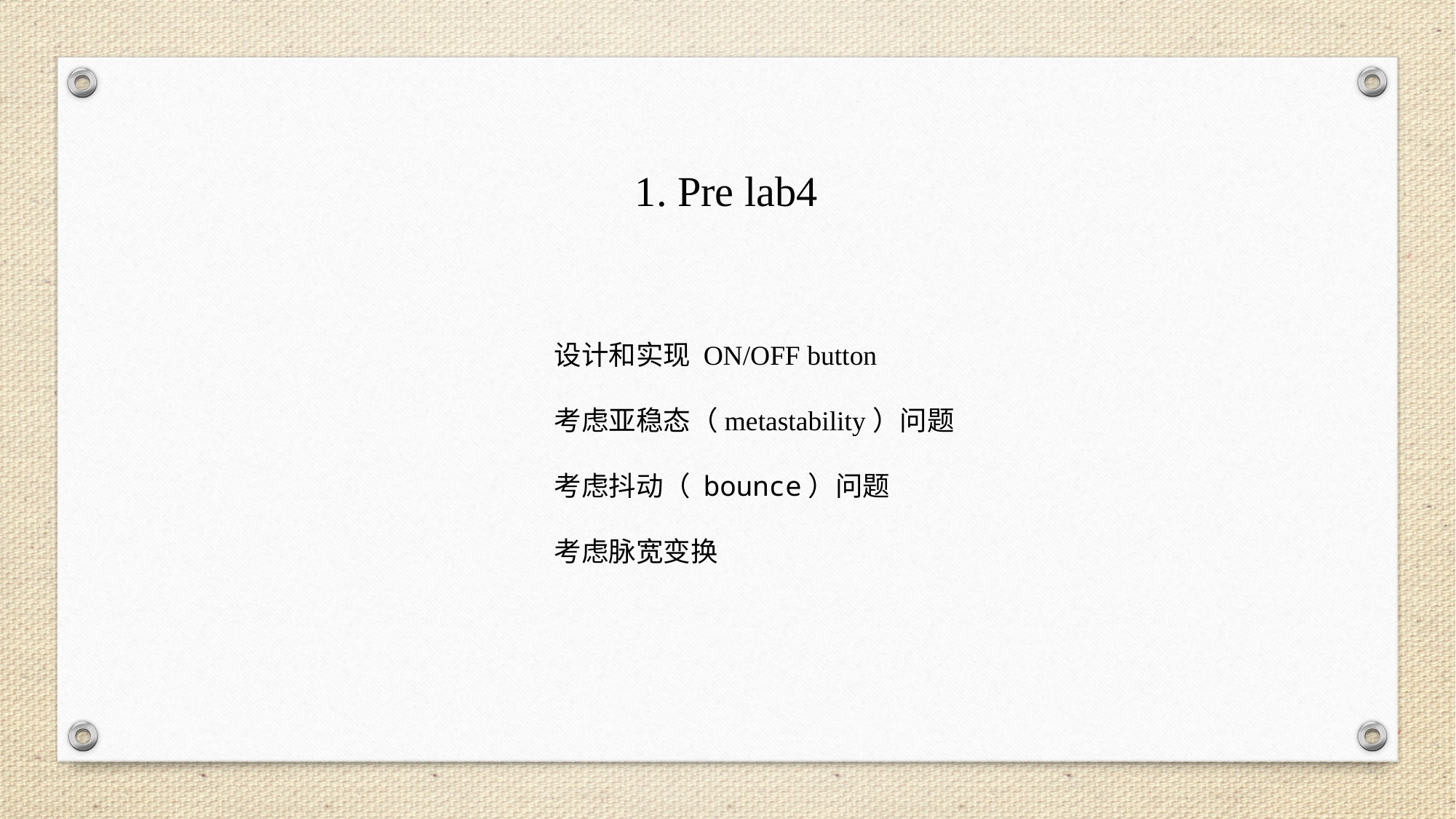

1. Pre lab4
设计和实现 ON/OFF button

考虑亚稳态（metastability）问题

考虑抖动（ bounce）问题

考虑脉宽变换